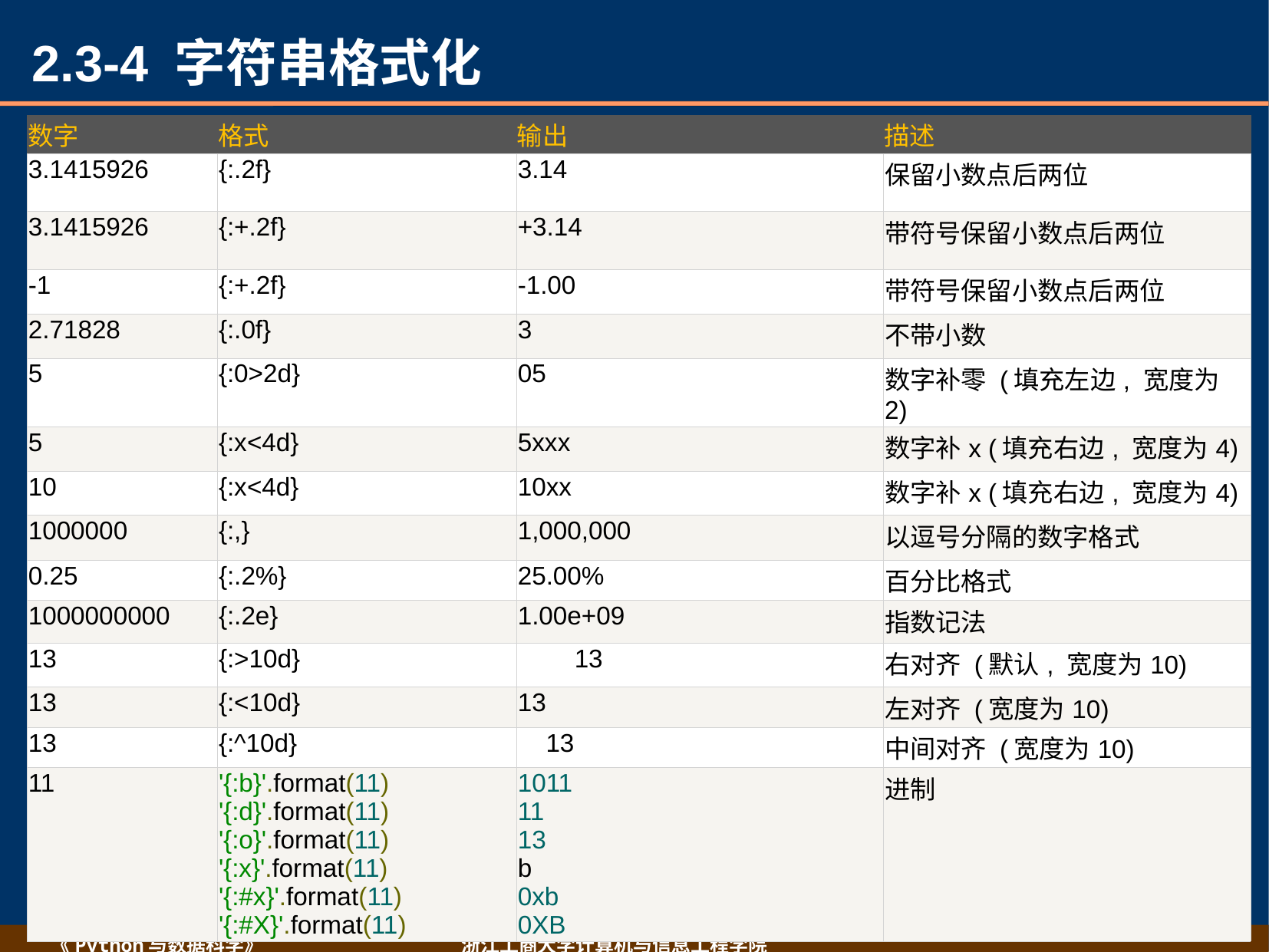

# 2.3-4 字符串格式化
| 数字 | 格式 | 输出 | 描述 |
| --- | --- | --- | --- |
| 3.1415926 | {:.2f} | 3.14 | 保留小数点后两位 |
| 3.1415926 | {:+.2f} | +3.14 | 带符号保留小数点后两位 |
| -1 | {:+.2f} | -1.00 | 带符号保留小数点后两位 |
| 2.71828 | {:.0f} | 3 | 不带小数 |
| 5 | {:0>2d} | 05 | 数字补零 (填充左边, 宽度为2) |
| 5 | {:x<4d} | 5xxx | 数字补x (填充右边, 宽度为4) |
| 10 | {:x<4d} | 10xx | 数字补x (填充右边, 宽度为4) |
| 1000000 | {:,} | 1,000,000 | 以逗号分隔的数字格式 |
| 0.25 | {:.2%} | 25.00% | 百分比格式 |
| 1000000000 | {:.2e} | 1.00e+09 | 指数记法 |
| 13 | {:>10d} | 13 | 右对齐 (默认, 宽度为10) |
| 13 | {:<10d} | 13 | 左对齐 (宽度为10) |
| 13 | {:^10d} | 13 | 中间对齐 (宽度为10) |
| 11 | '{:b}'.format(11) '{:d}'.format(11) '{:o}'.format(11) '{:x}'.format(11) '{:#x}'.format(11) '{:#X}'.format(11) | 1011 11 13 b 0xb 0XB | 进制 |
str.format() 格式化数字的多种方法